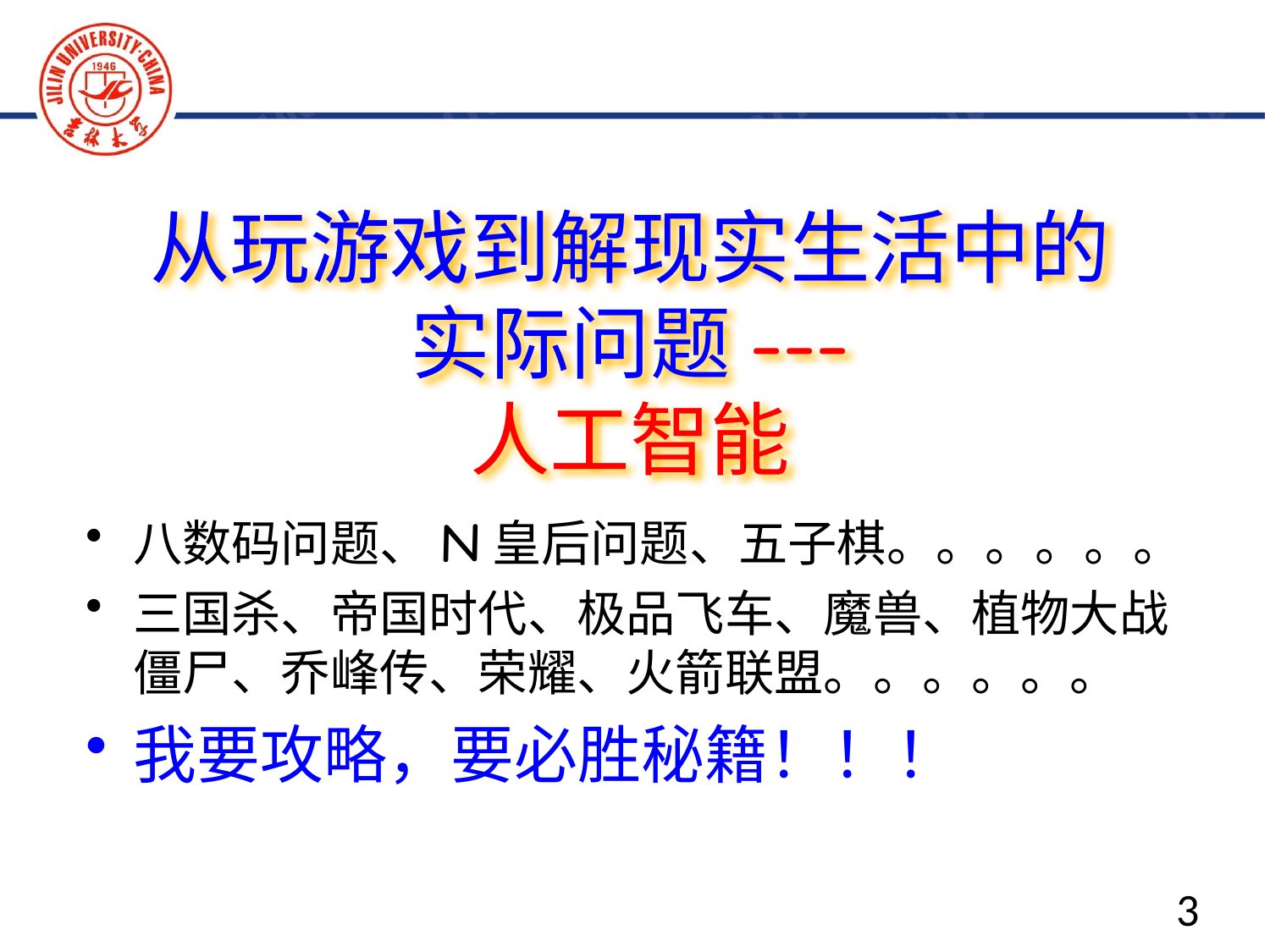

从玩游戏到解现实生活中的
实际问题---
人工智能
八数码问题、N皇后问题、五子棋。。。。。。
三国杀、帝国时代、极品飞车、魔兽、植物大战僵尸、乔峰传、荣耀、火箭联盟。。。。。。
我要攻略，要必胜秘籍！！！
3